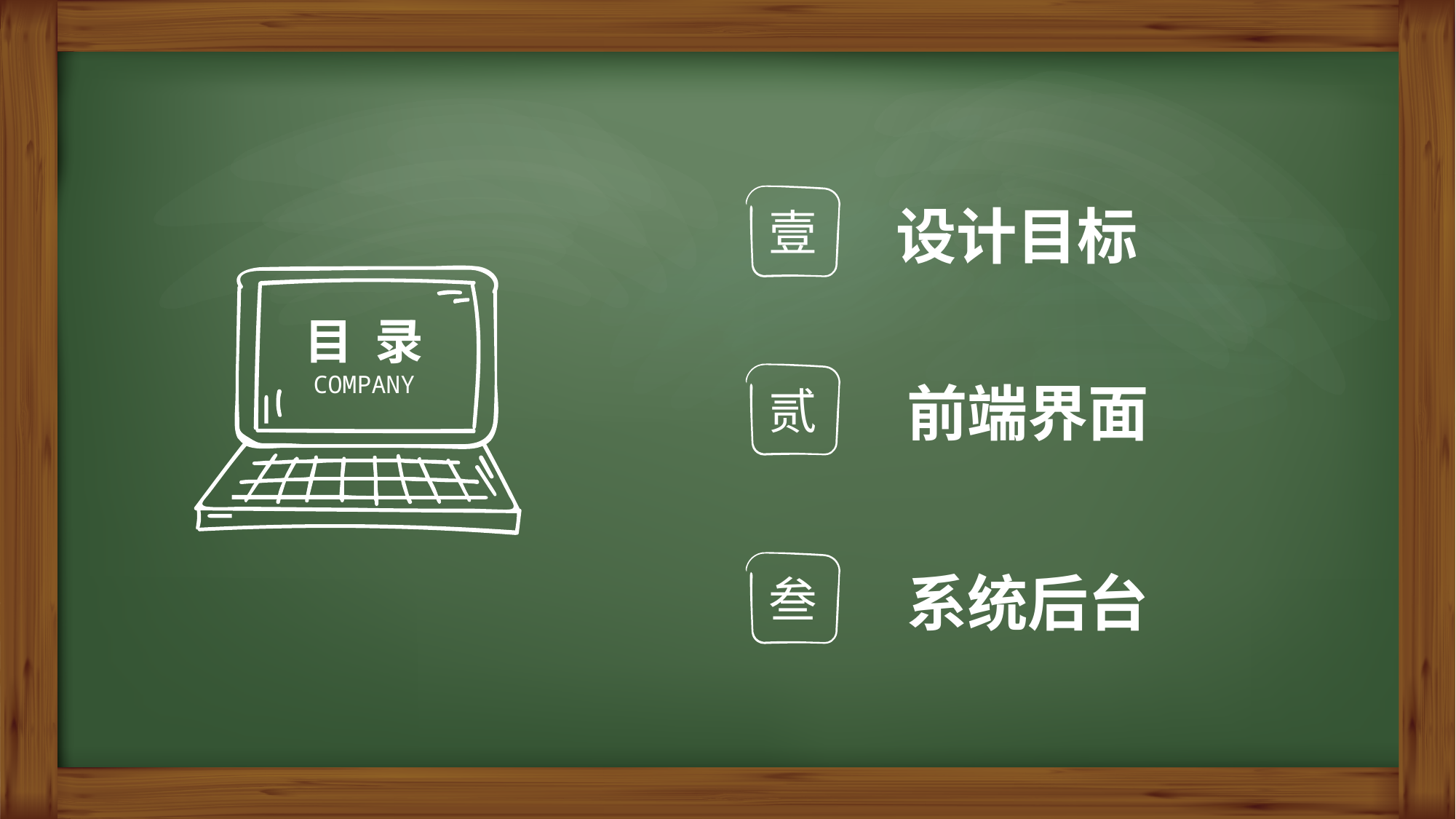

壹
设计目标

目  录
COMPANY
贰
前端界面
叁
系统后台